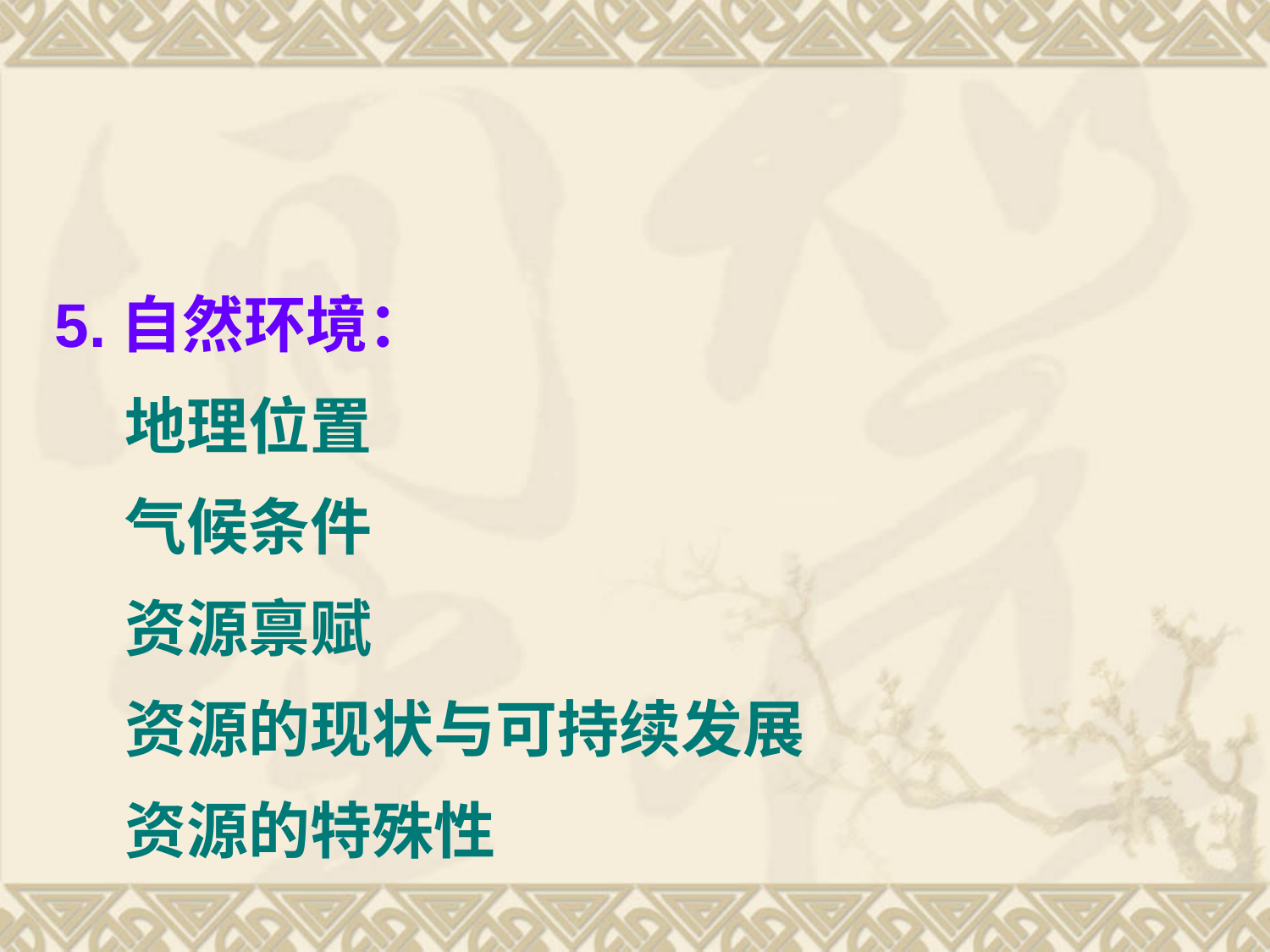

#
5.自然环境：
    地理位置
    气候条件
    资源禀赋
    资源的现状与可持续发展
    资源的特殊性